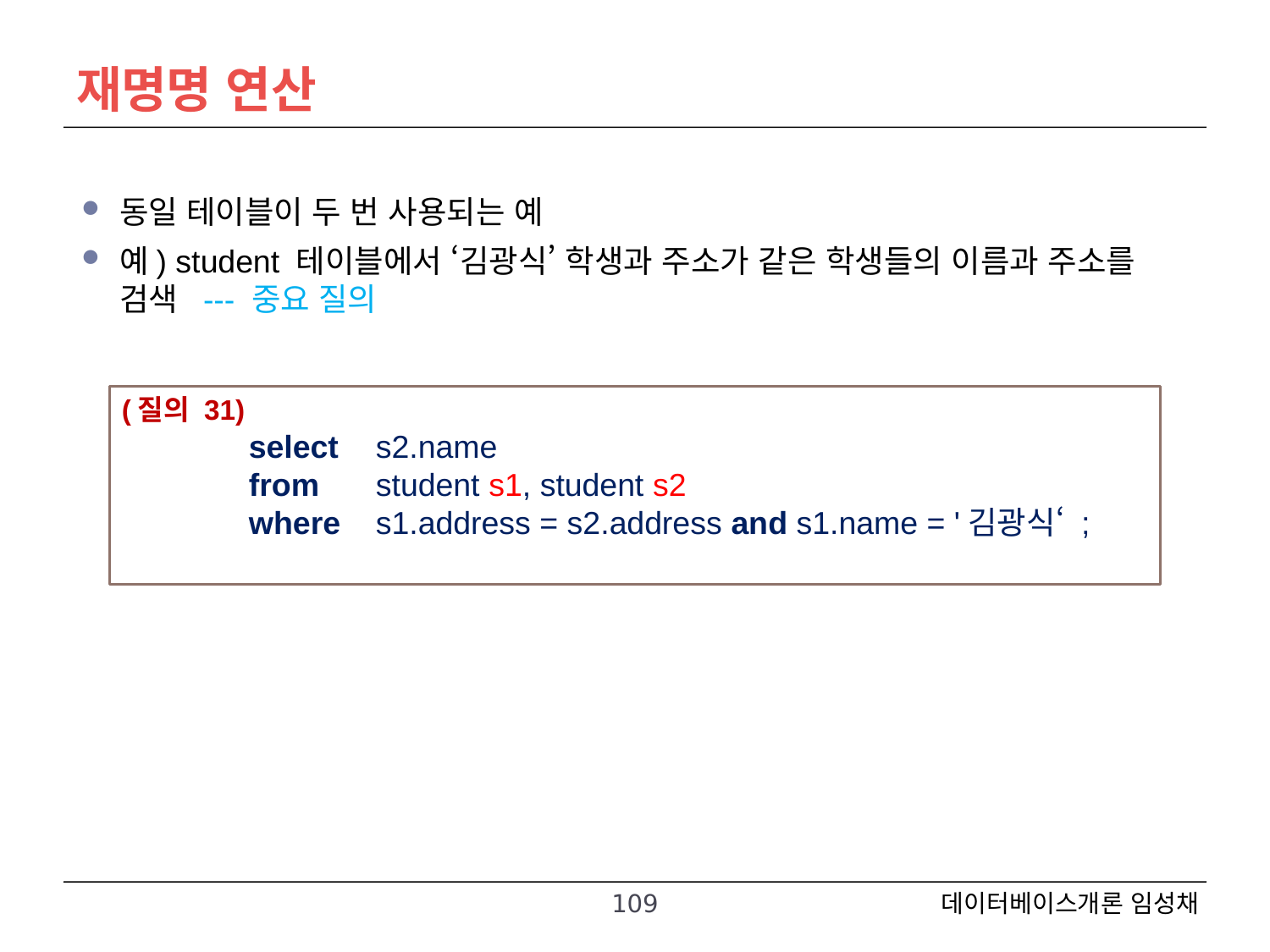

# 재명명 연산
동일 테이블이 두 번 사용되는 예
예) student 테이블에서 ‘김광식’ 학생과 주소가 같은 학생들의 이름과 주소를 검색  --- 중요 질의

(질의 31)
	select 	s2.name
	from 	student s1, student s2
	where 	s1.address = s2.address and s1.name = '김광식‘ ;

109
데이터베이스개론 임성채